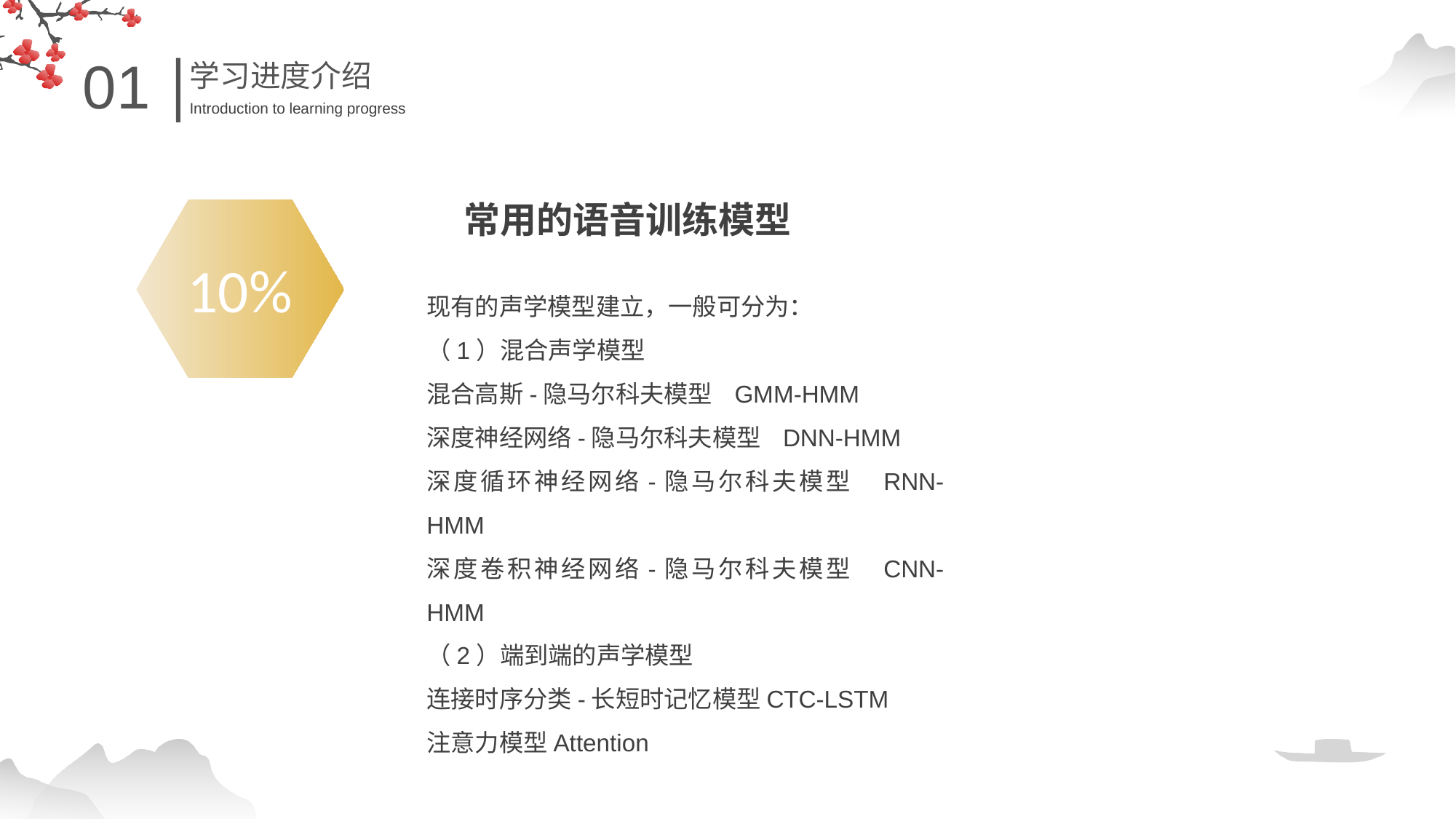

01
学习进度介绍

Introduction to learning progress
常用的语音训练模型

10%
现有的声学模型建立，一般可分为：
（1）混合声学模型
混合高斯-隐马尔科夫模型   GMM-HMM
深度神经网络-隐马尔科夫模型   DNN-HMM
深度循环神经网络-隐马尔科夫模型   RNN-HMM
深度卷积神经网络-隐马尔科夫模型   CNN-HMM
（2）端到端的声学模型
连接时序分类-长短时记忆模型CTC-LSTM
注意力模型Attention